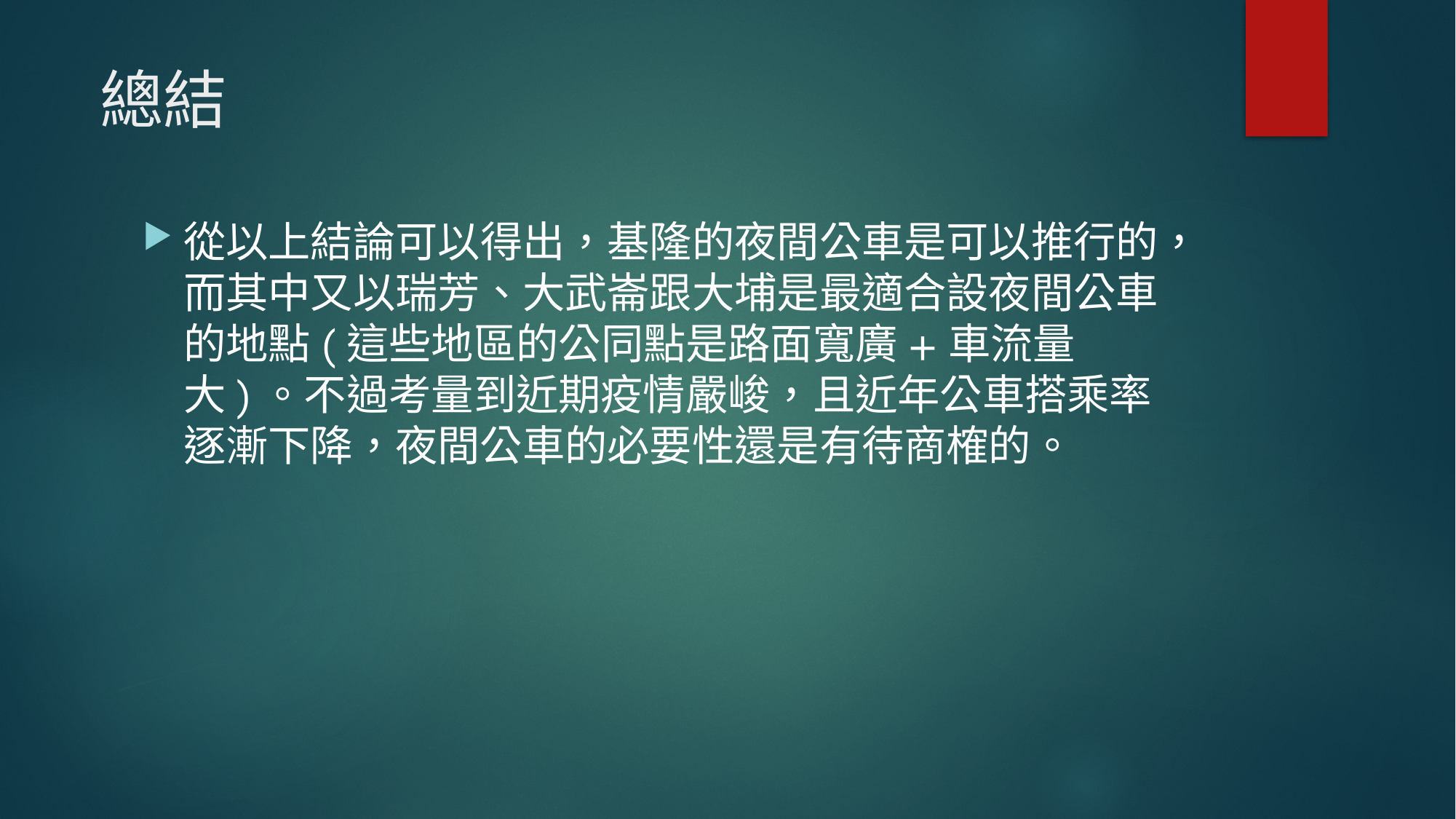

# 總結
從以上結論可以得出，基隆的夜間公車是可以推行的，而其中又以瑞芳、大武崙跟大埔是最適合設夜間公車的地點(這些地區的公同點是路面寬廣+車流量大)。不過考量到近期疫情嚴峻，且近年公車搭乘率逐漸下降，夜間公車的必要性還是有待商榷的。